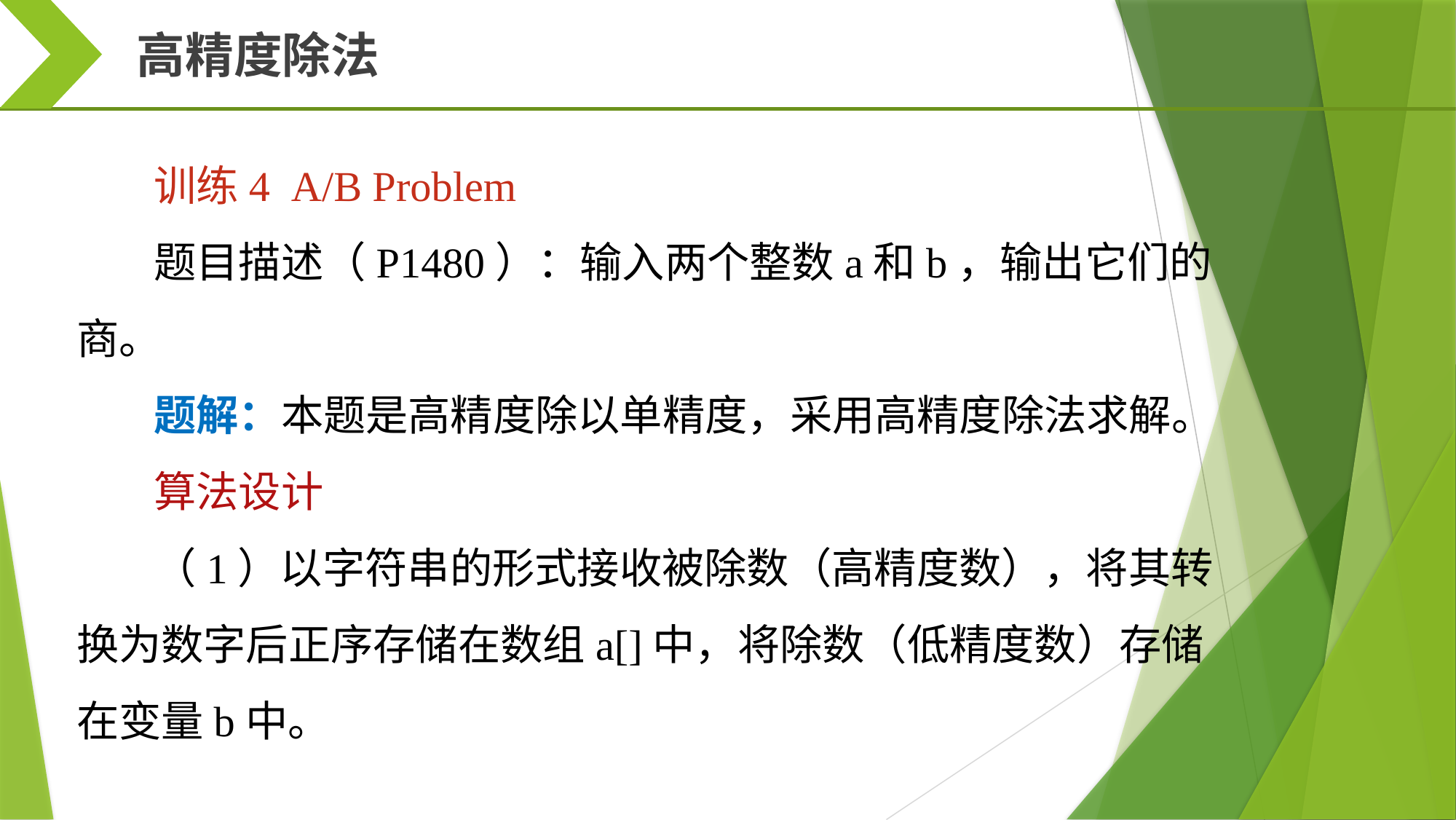

高精度除法
训练4  A/B Problem
题目描述（P1480）：输入两个整数a和b，输出它们的商。
题解：本题是高精度除以单精度，采用高精度除法求解。
算法设计
（1）以字符串的形式接收被除数（高精度数），将其转换为数字后正序存储在数组a[]中，将除数（低精度数）存储在变量b中。